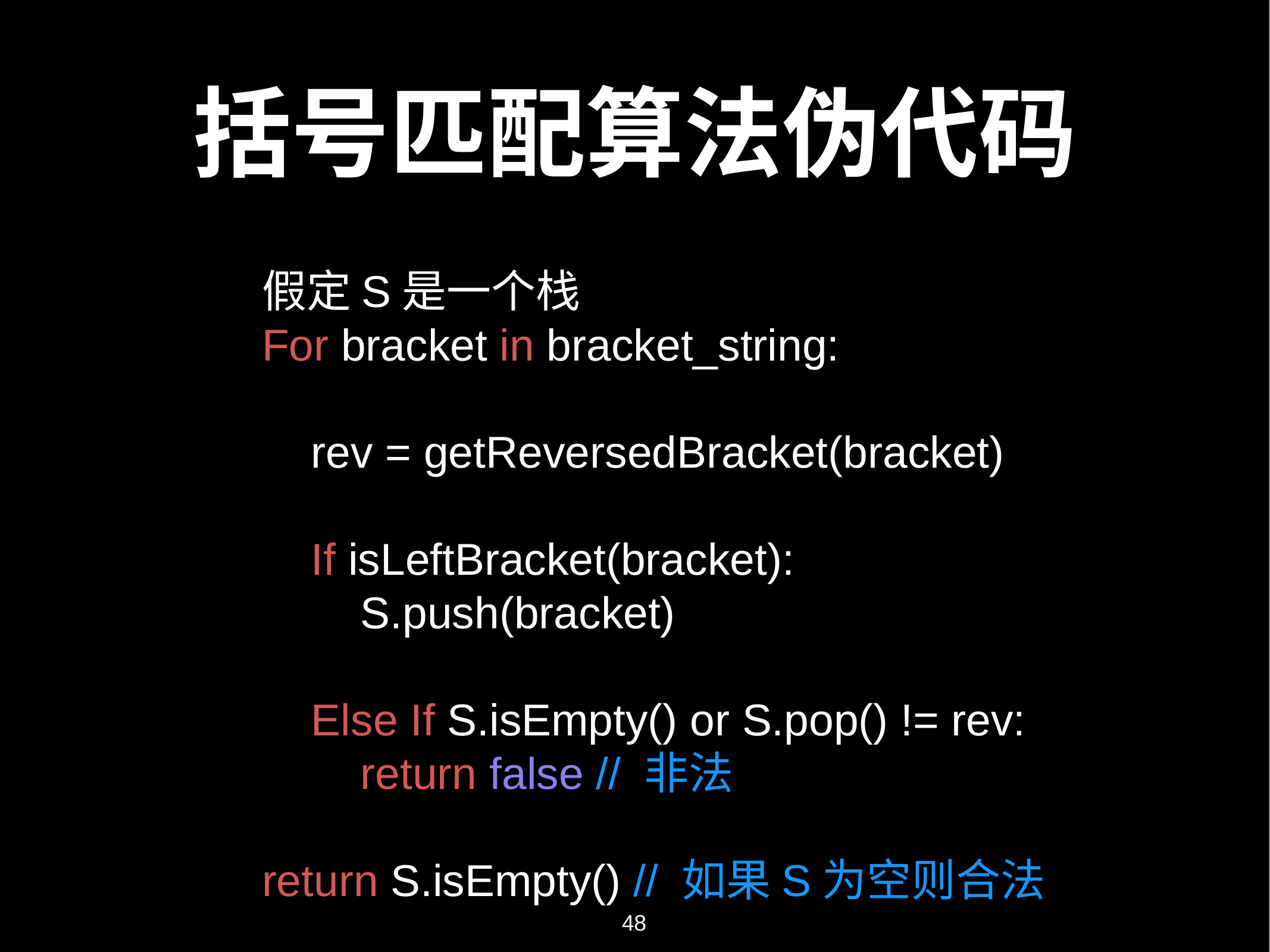

# 括号匹配算法伪代码
假定S是一个栈
For bracket in bracket_string:

    rev = getReversedBracket(bracket)

    If isLeftBracket(bracket):
        S.push(bracket)

    Else If S.isEmpty() or S.pop() != rev:
        return false // 非法

return S.isEmpty() // 如果S为空则合法
48